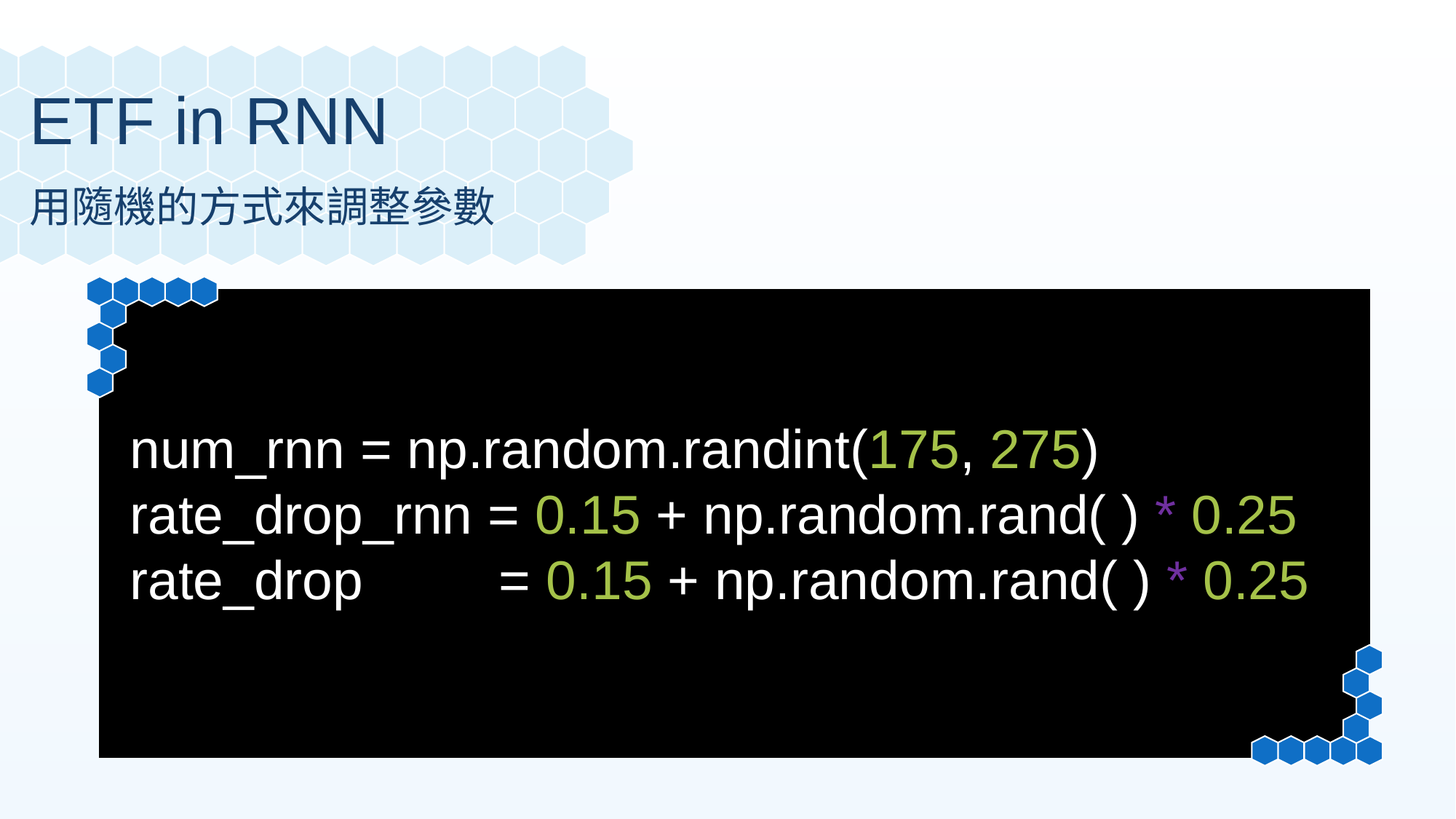

ETF in RNN
用隨機的方式來調整參數

num_rnn = np.random.randint(175, 275)
rate_drop_rnn = 0.15 + np.random.rand( ) * 0.25
rate_drop         = 0.15 + np.random.rand( ) * 0.25